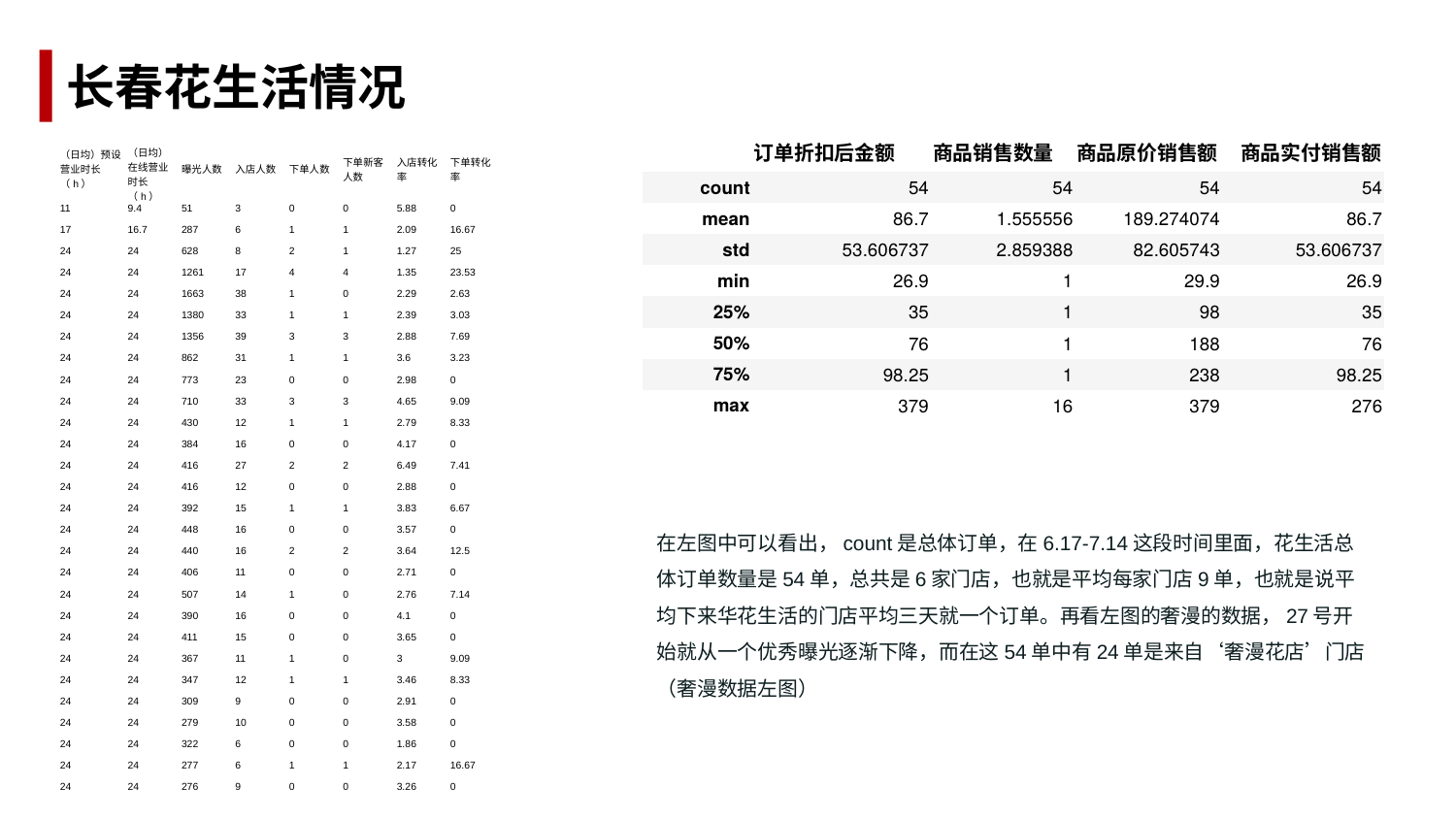

长春花生活情况
|  | 订单折扣后金额 | 商品销售数量 | 商品原价销售额 | 商品实付销售额 |
| --- | --- | --- | --- | --- |
| count | 54 | 54 | 54 | 54 |
| mean | 86.7 | 1.555556 | 189.274074 | 86.7 |
| std | 53.606737 | 2.859388 | 82.605743 | 53.606737 |
| min | 26.9 | 1 | 29.9 | 26.9 |
| 25% | 35 | 1 | 98 | 35 |
| 50% | 76 | 1 | 188 | 76 |
| 75% | 98.25 | 1 | 238 | 98.25 |
| max | 379 | 16 | 379 | 276 |
| （日均）预设营业时长（h） | （日均）在线营业时长（h） | 曝光人数 | 入店人数 | 下单人数 | 下单新客人数 | 入店转化率 | 下单转化率 |
| --- | --- | --- | --- | --- | --- | --- | --- |
| 11 | 9.4 | 51 | 3 | 0 | 0 | 5.88 | 0 |
| 17 | 16.7 | 287 | 6 | 1 | 1 | 2.09 | 16.67 |
| 24 | 24 | 628 | 8 | 2 | 1 | 1.27 | 25 |
| 24 | 24 | 1261 | 17 | 4 | 4 | 1.35 | 23.53 |
| 24 | 24 | 1663 | 38 | 1 | 0 | 2.29 | 2.63 |
| 24 | 24 | 1380 | 33 | 1 | 1 | 2.39 | 3.03 |
| 24 | 24 | 1356 | 39 | 3 | 3 | 2.88 | 7.69 |
| 24 | 24 | 862 | 31 | 1 | 1 | 3.6 | 3.23 |
| 24 | 24 | 773 | 23 | 0 | 0 | 2.98 | 0 |
| 24 | 24 | 710 | 33 | 3 | 3 | 4.65 | 9.09 |
| 24 | 24 | 430 | 12 | 1 | 1 | 2.79 | 8.33 |
| 24 | 24 | 384 | 16 | 0 | 0 | 4.17 | 0 |
| 24 | 24 | 416 | 27 | 2 | 2 | 6.49 | 7.41 |
| 24 | 24 | 416 | 12 | 0 | 0 | 2.88 | 0 |
| 24 | 24 | 392 | 15 | 1 | 1 | 3.83 | 6.67 |
| 24 | 24 | 448 | 16 | 0 | 0 | 3.57 | 0 |
| 24 | 24 | 440 | 16 | 2 | 2 | 3.64 | 12.5 |
| 24 | 24 | 406 | 11 | 0 | 0 | 2.71 | 0 |
| 24 | 24 | 507 | 14 | 1 | 0 | 2.76 | 7.14 |
| 24 | 24 | 390 | 16 | 0 | 0 | 4.1 | 0 |
| 24 | 24 | 411 | 15 | 0 | 0 | 3.65 | 0 |
| 24 | 24 | 367 | 11 | 1 | 0 | 3 | 9.09 |
| 24 | 24 | 347 | 12 | 1 | 1 | 3.46 | 8.33 |
| 24 | 24 | 309 | 9 | 0 | 0 | 2.91 | 0 |
| 24 | 24 | 279 | 10 | 0 | 0 | 3.58 | 0 |
| 24 | 24 | 322 | 6 | 0 | 0 | 1.86 | 0 |
| 24 | 24 | 277 | 6 | 1 | 1 | 2.17 | 16.67 |
| 24 | 24 | 276 | 9 | 0 | 0 | 3.26 | 0 |
在左图中可以看出，count是总体订单，在6.17-7.14这段时间里面，花生活总体订单数量是54单，总共是6家门店，也就是平均每家门店9单，也就是说平均下来华花生活的门店平均三天就一个订单。再看左图的奢漫的数据，27号开始就从一个优秀曝光逐渐下降，而在这54单中有24单是来自‘奢漫花店’门店（奢漫数据左图）